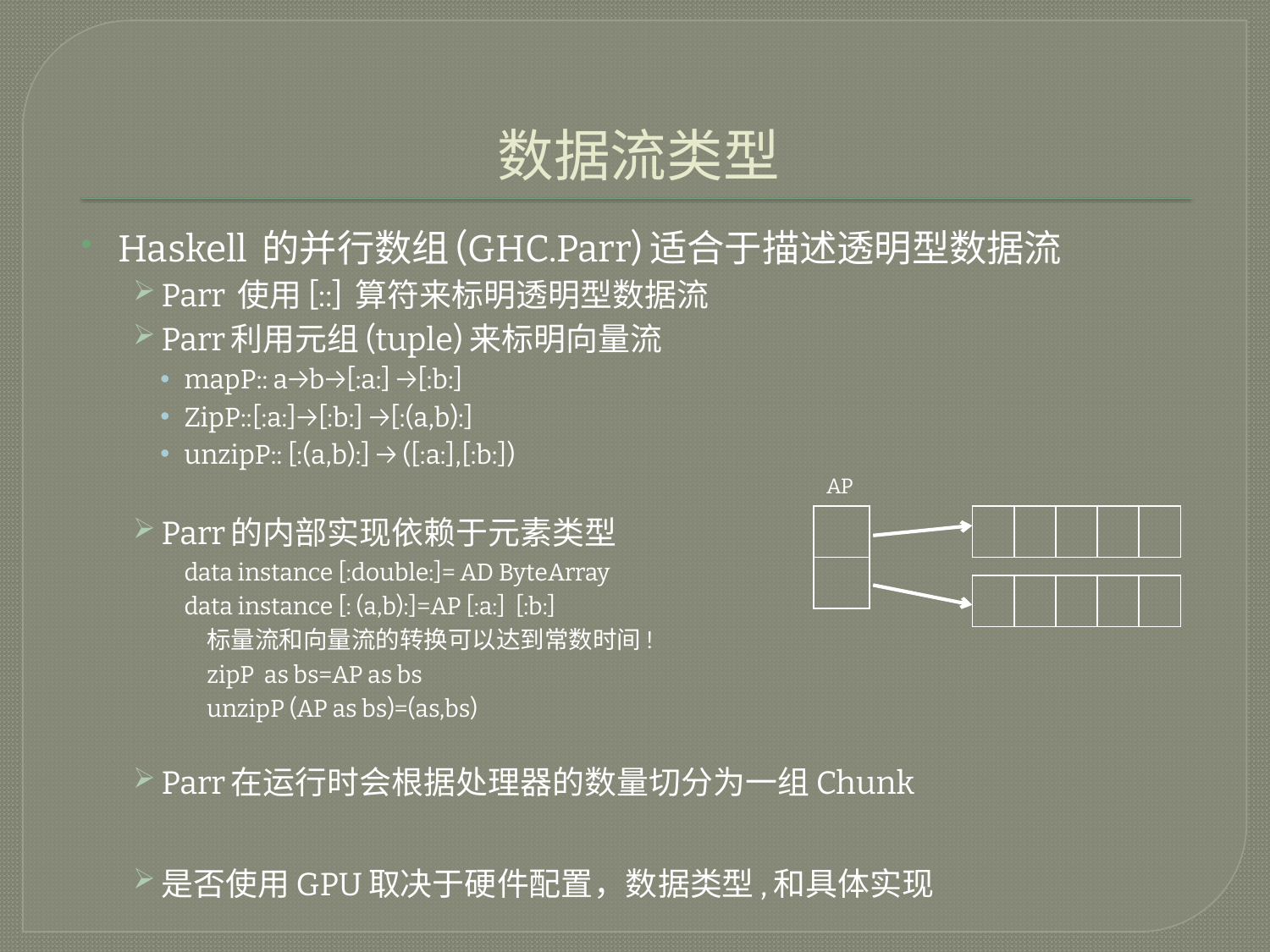

# 数据流类型
Haskell 的并行数组(GHC.Parr)适合于描述透明型数据流
Parr 使用[::] 算符来标明透明型数据流
Parr利用元组(tuple)来标明向量流
mapP:: a→b→[:a:] →[:b:]
ZipP::[:a:]→[:b:] →[:(a,b):]
unzipP:: [:(a,b):] → ([:a:],[:b:])

Parr的内部实现依赖于元素类型
data instance [:double:]= AD ByteArray
data instance [: (a,b):]=AP [:a:]  [:b:]
标量流和向量流的转换可以达到常数时间!
zipP  as bs=AP as bs
unzipP (AP as bs)=(as,bs)

Parr在运行时会根据处理器的数量切分为一组Chunk

是否使用GPU取决于硬件配置，数据类型,和具体实现

AP
|  |
| --- |
|  |
|  |  |  |  |  |
| --- | --- | --- | --- | --- |
|  |  |  |  |  |
| --- | --- | --- | --- | --- |